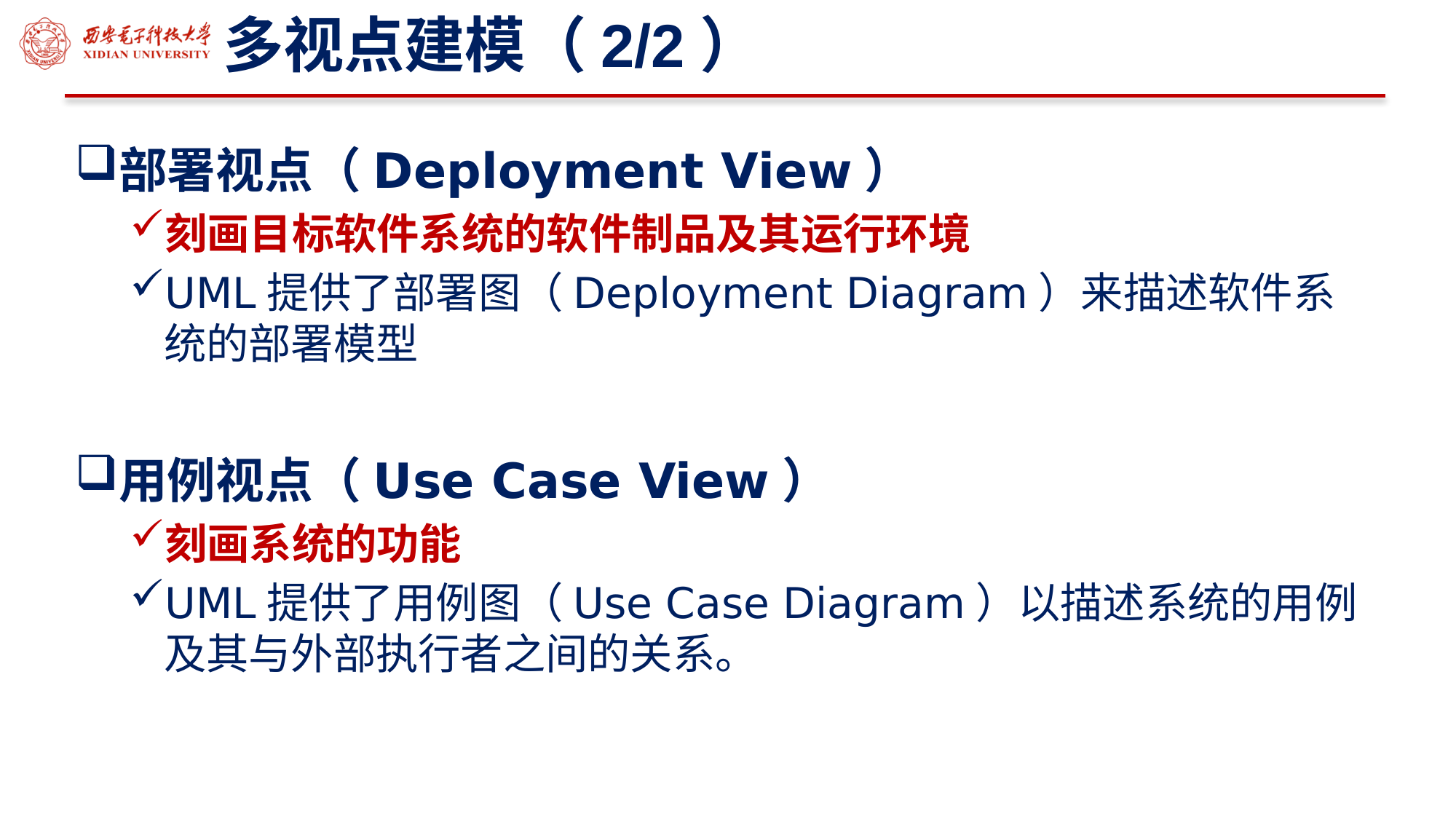

# 多视点建模（2/2）
部署视点（Deployment View）
刻画目标软件系统的软件制品及其运行环境
UML提供了部署图（Deployment Diagram）来描述软件系统的部署模型

用例视点（Use Case View）
刻画系统的功能
UML提供了用例图（Use Case Diagram）以描述系统的用例及其与外部执行者之间的关系。